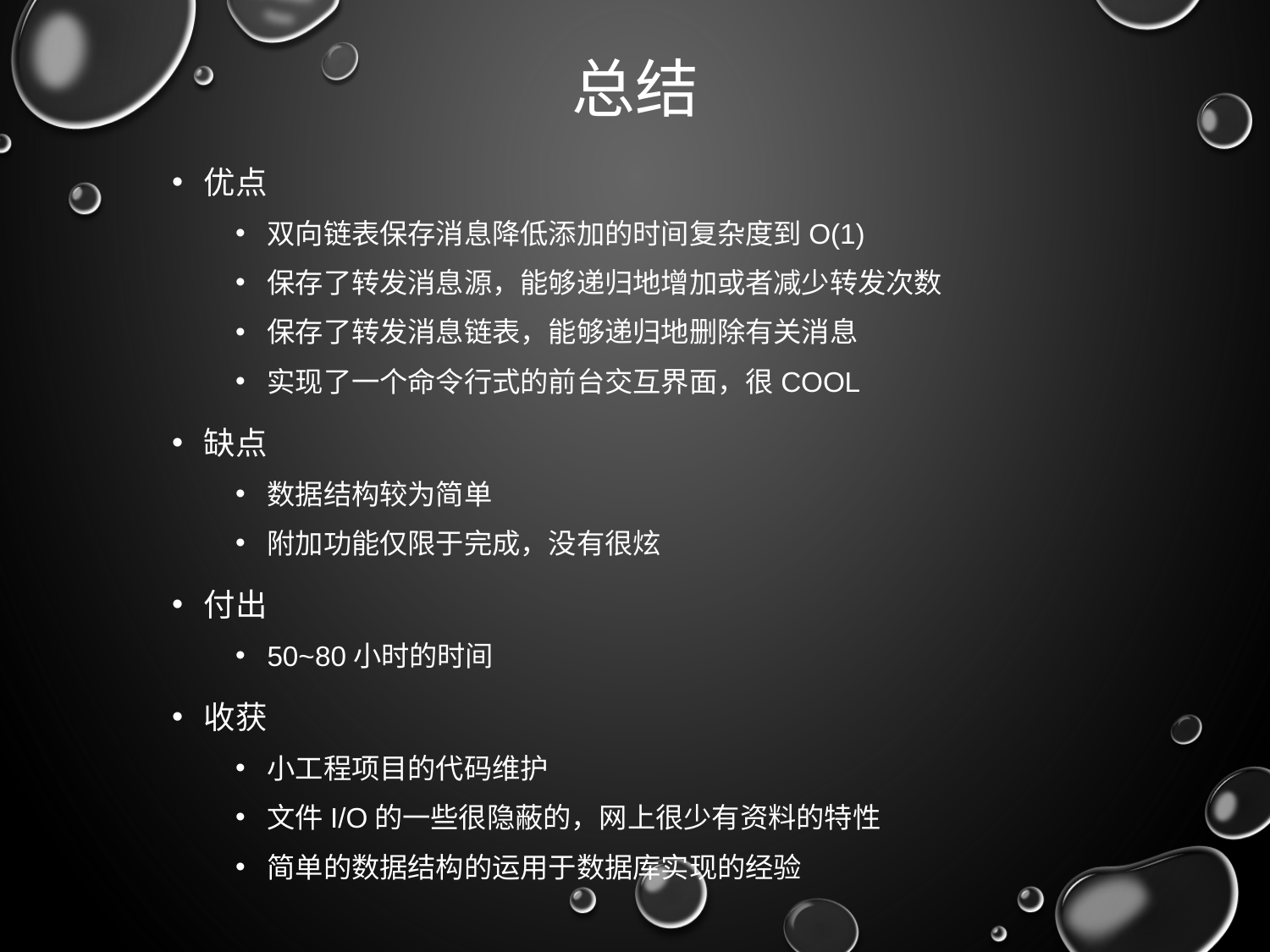

# 总结
优点
双向链表保存消息降低添加的时间复杂度到O(1)
保存了转发消息源，能够递归地增加或者减少转发次数
保存了转发消息链表，能够递归地删除有关消息
实现了一个命令行式的前台交互界面，很COOL
缺点
数据结构较为简单
附加功能仅限于完成，没有很炫
付出
50~80小时的时间
收获
小工程项目的代码维护
文件I/O的一些很隐蔽的，网上很少有资料的特性
简单的数据结构的运用于数据库实现的经验